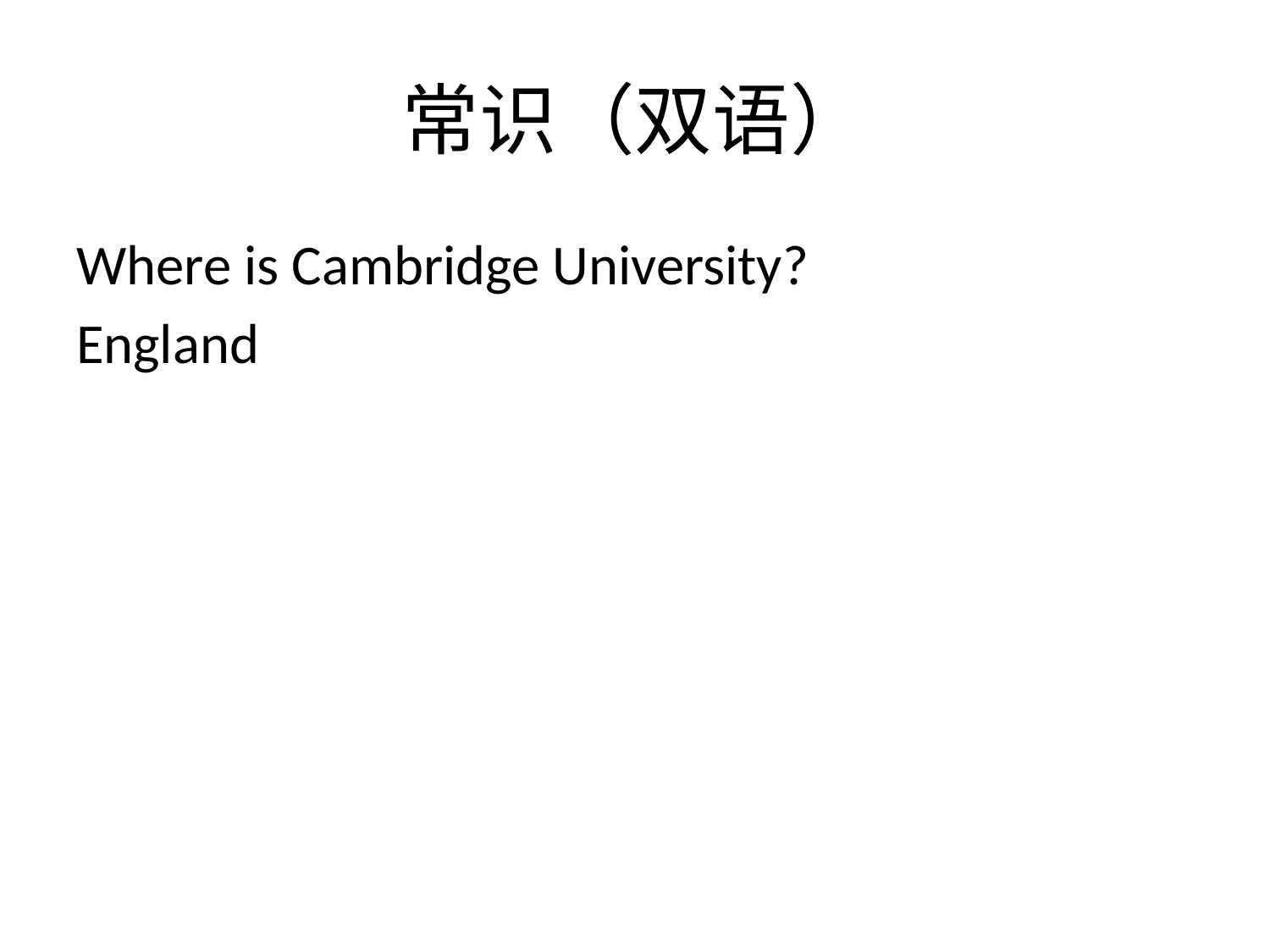

# 常识（双语）
Where is Cambridge University?
England